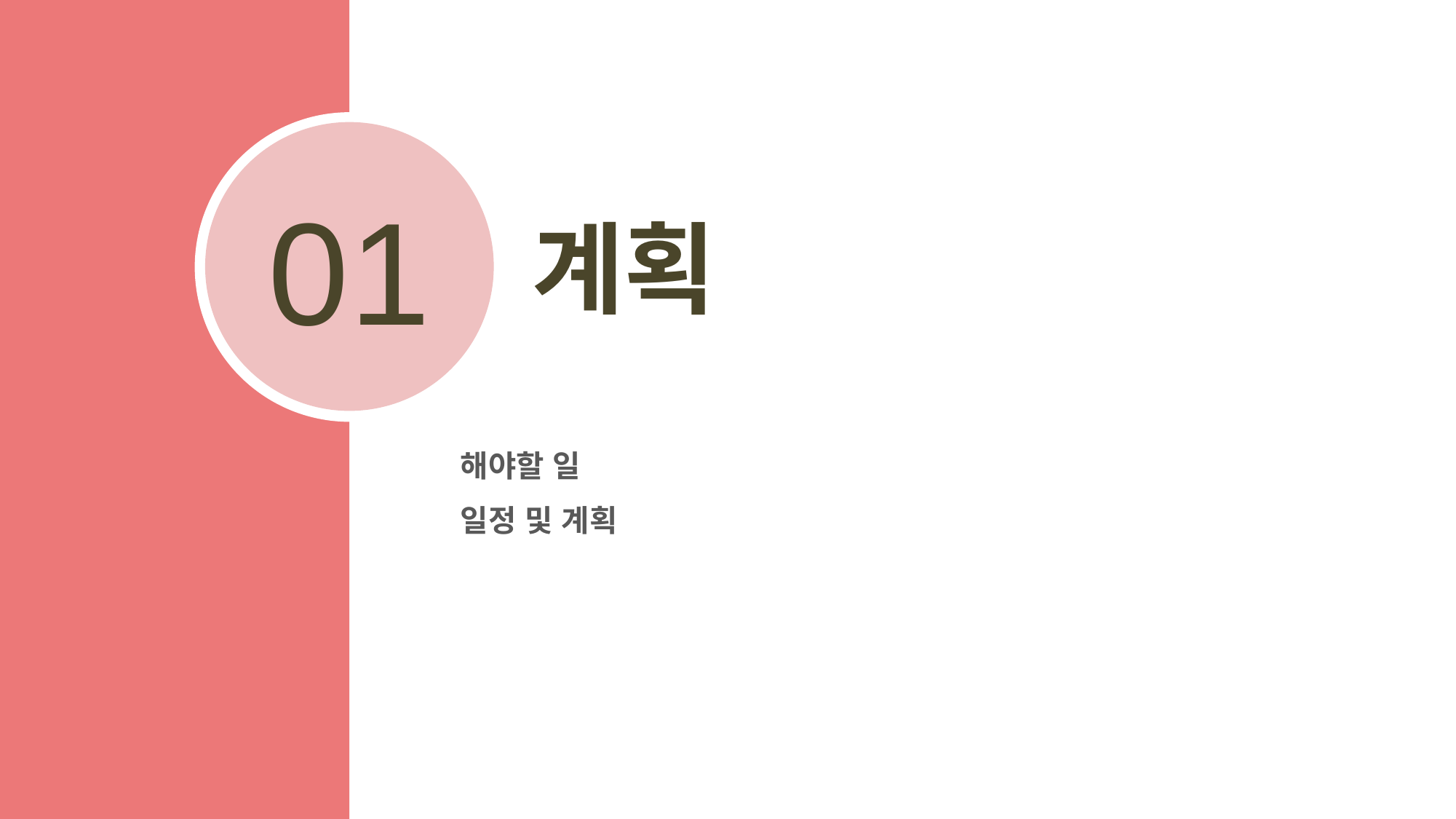

01
계획
해야할 일
일정 및 계획